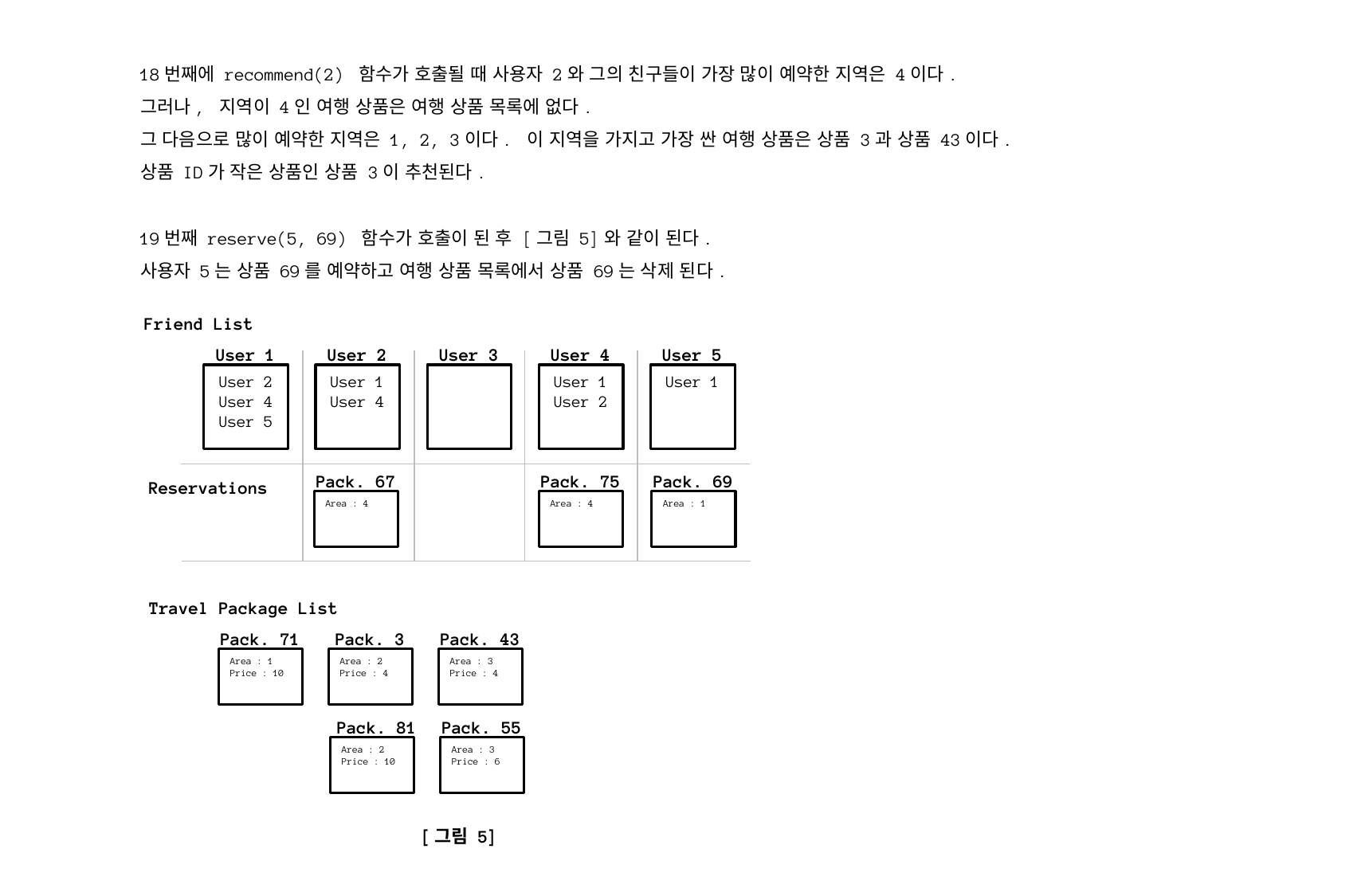

18번째에 recommend(2) 함수가 호출될 때 사용자 2와 그의 친구들이 가장 많이 예약한 지역은 4이다.
그러나, 지역이 4인 여행 상품은 여행 상품 목록에 없다.
그 다음으로 많이 예약한 지역은 1, 2, 3이다. 이 지역을 가지고 가장 싼 여행 상품은 상품 3과 상품 43이다.
상품 ID가 작은 상품인 상품 3이 추천된다.

19번째 reserve(5, 69) 함수가 호출이 된 후 [그림 5]와 같이 된다.
사용자 5는 상품 69를 예약하고 여행 상품 목록에서 상품 69는 삭제 된다.
Friend List
User 1
User 2
User 3
User 4
User 5
User 2
User 4
User 5
User 1
User 4

User 1
User 2
User 1

Pack. 67
Pack. 75
Pack. 69
Reservations
Area : 4
Area : 4
Area : 1
Travel Package List
Pack. 71
Pack. 3
Pack. 43
Area : 1
Price : 10
Area : 2
Price : 4
Area : 3
Price : 4
Pack. 81
Pack. 55
Area : 2
Price : 10
Area : 3
Price : 6
[그림 5]